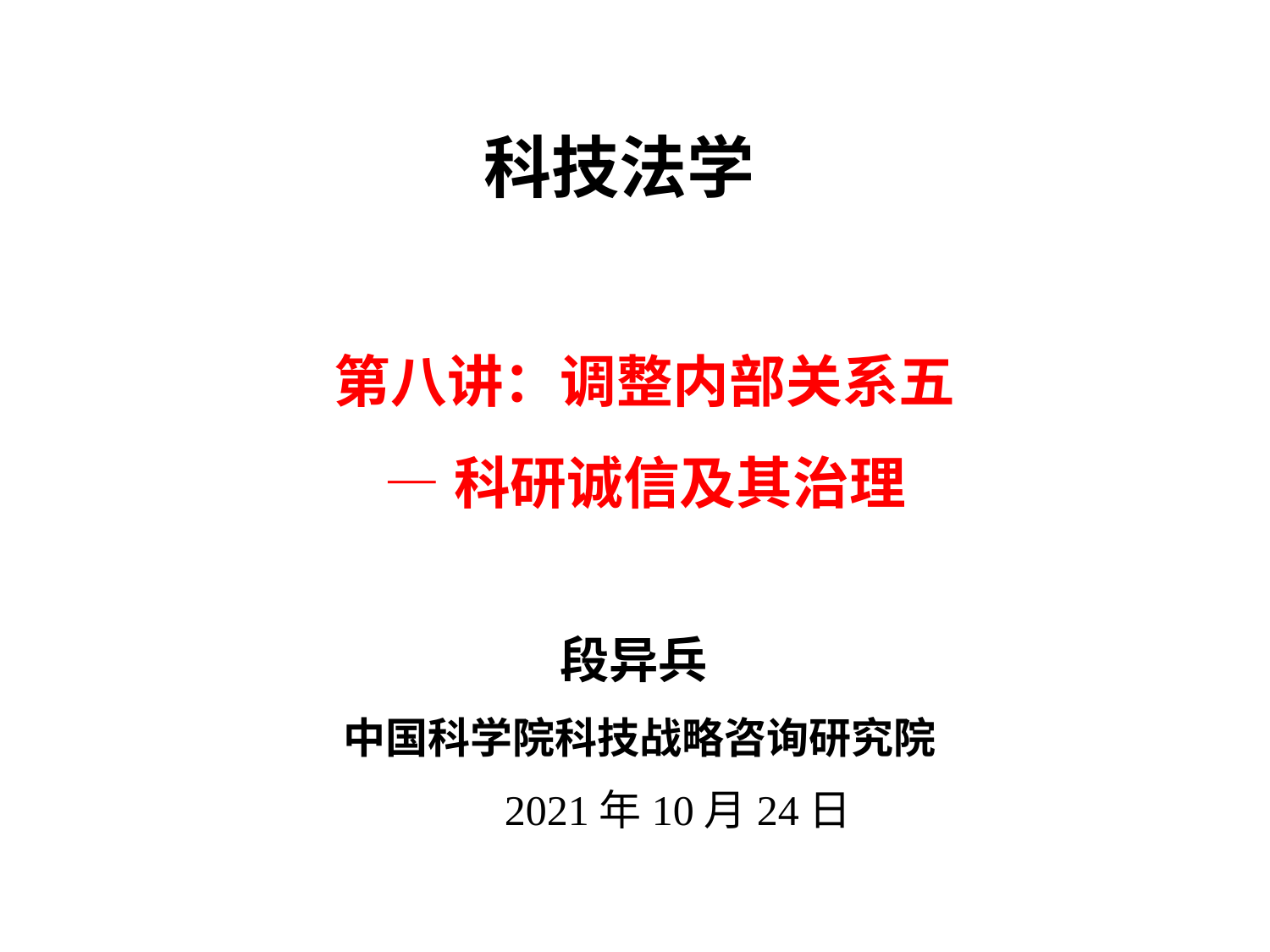

科技法学
第八讲：调整内部关系五
—科研诚信及其治理
段异兵
中国科学院科技战略咨询研究院
   2021年10月24日